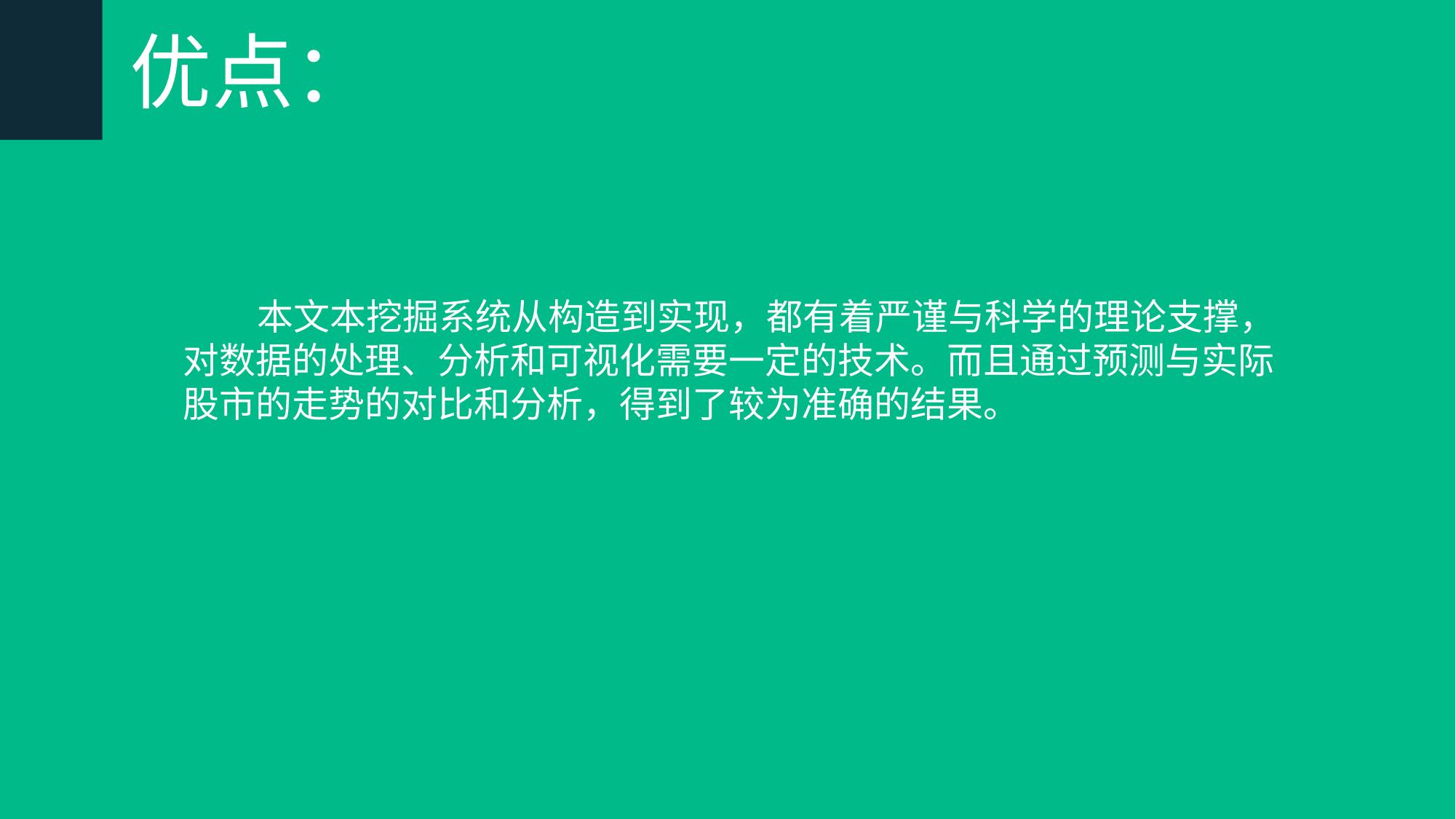

优点：
        本文本挖掘系统从构造到实现，都有着严谨与科学的理论支撑，对数据的处理、分析和可视化需要一定的技术。而且通过预测与实际股市的走势的对比和分析，得到了较为准确的结果。